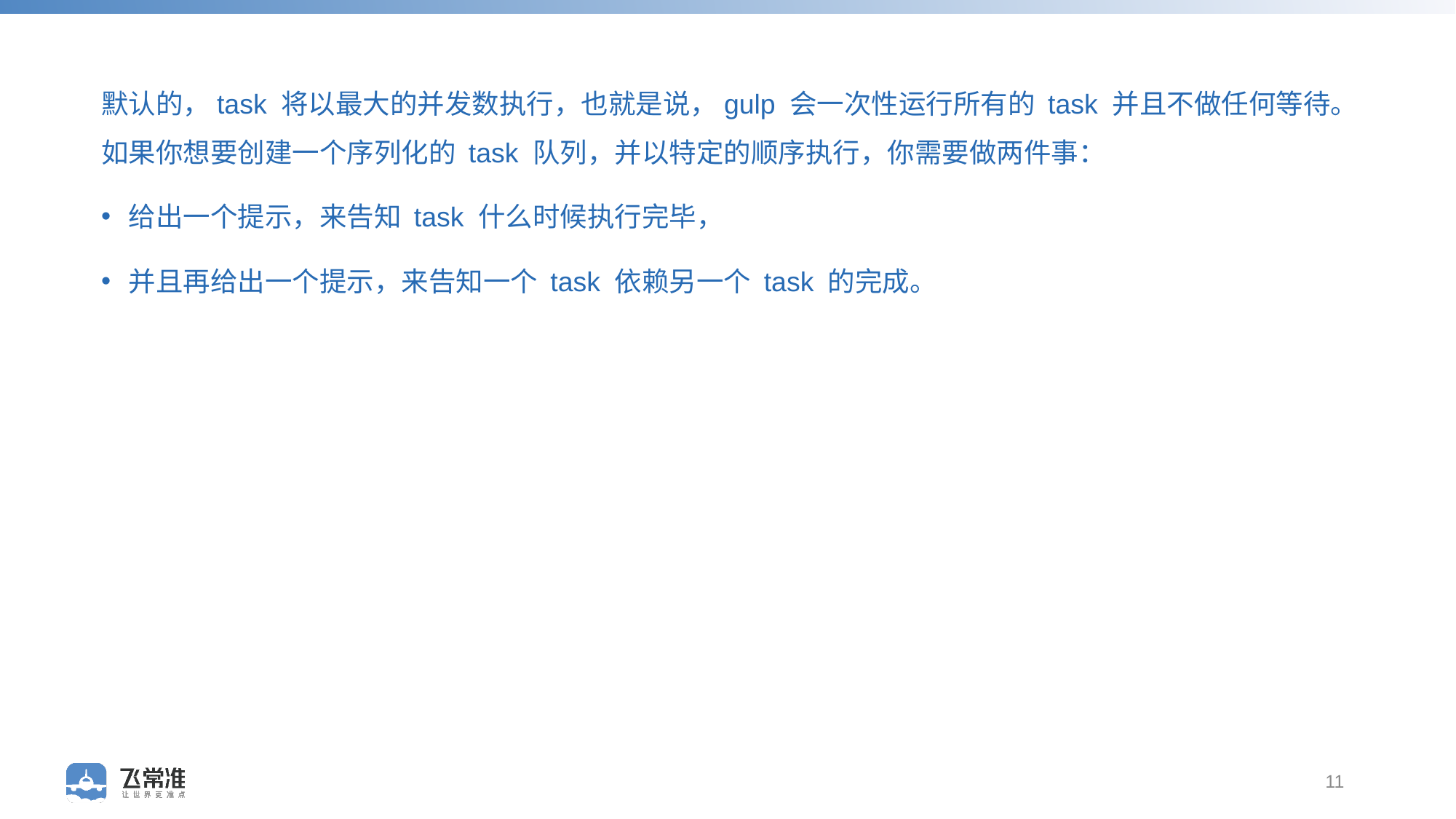

默认的，task 将以最大的并发数执行，也就是说，gulp 会一次性运行所有的 task 并且不做任何等待。如果你想要创建一个序列化的 task 队列，并以特定的顺序执行，你需要做两件事：
给出一个提示，来告知 task 什么时候执行完毕，
并且再给出一个提示，来告知一个 task 依赖另一个 task 的完成。
11